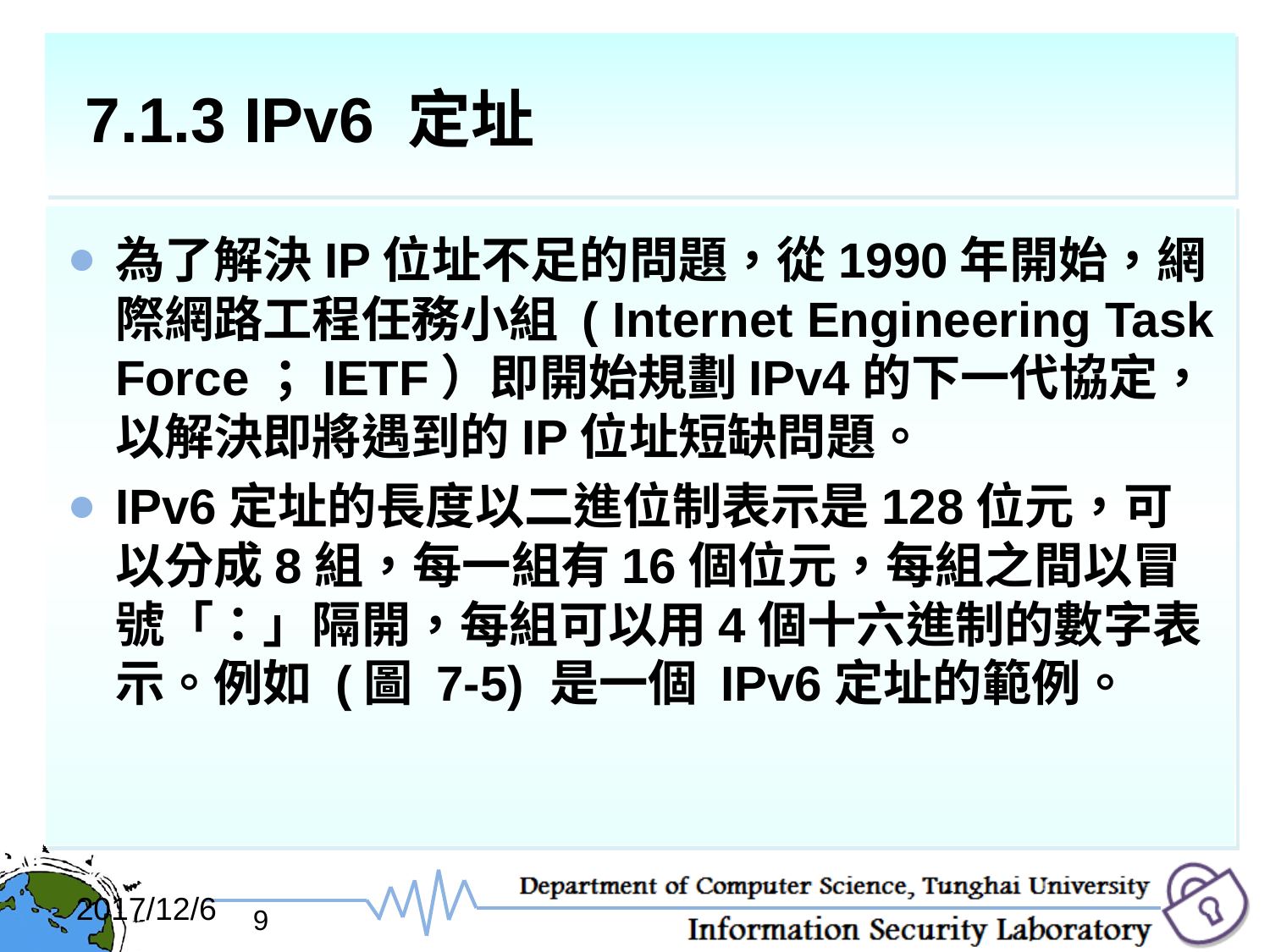

# 7.1.3 IPv6 定址
為了解決IP位址不足的問題，從1990年開始，網際網路工程任務小組 ( Internet Engineering Task Force；IETF）即開始規劃IPv4的下一代協定，以解決即將遇到的IP位址短缺問題。
IPv6定址的長度以二進位制表示是128位元，可以分成8組，每一組有16個位元，每組之間以冒號「：」隔開，每組可以用4個十六進制的數字表示。例如 (圖 7-5) 是一個 IPv6定址的範例。
2017/12/6
9